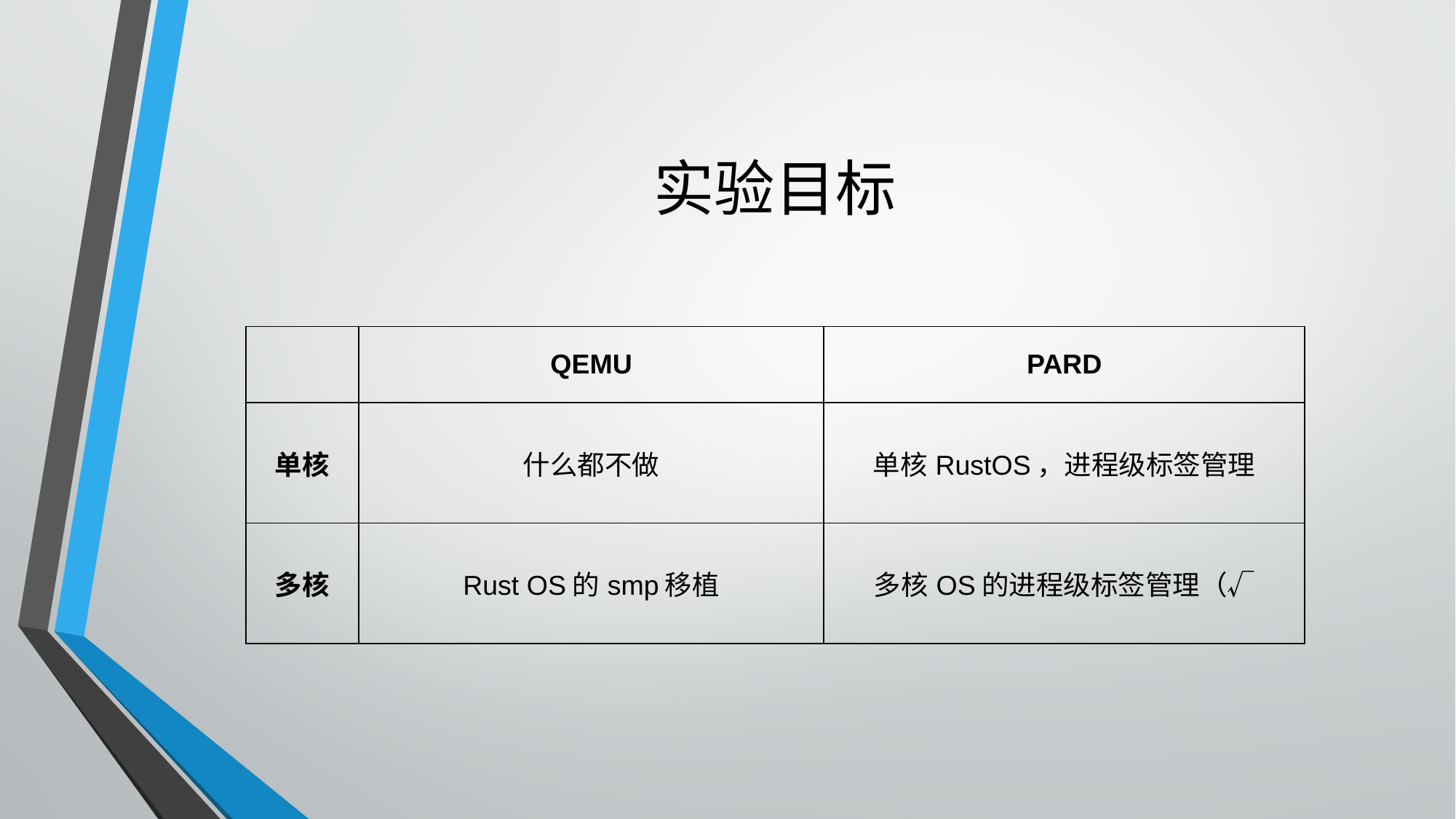

# 实验目标
|  | QEMU | PARD |
| --- | --- | --- |
| 单核 | 什么都不做 | 单核RustOS，进程级标签管理 |
| 多核 | Rust OS的smp移植 | 多核OS的进程级标签管理（√ |